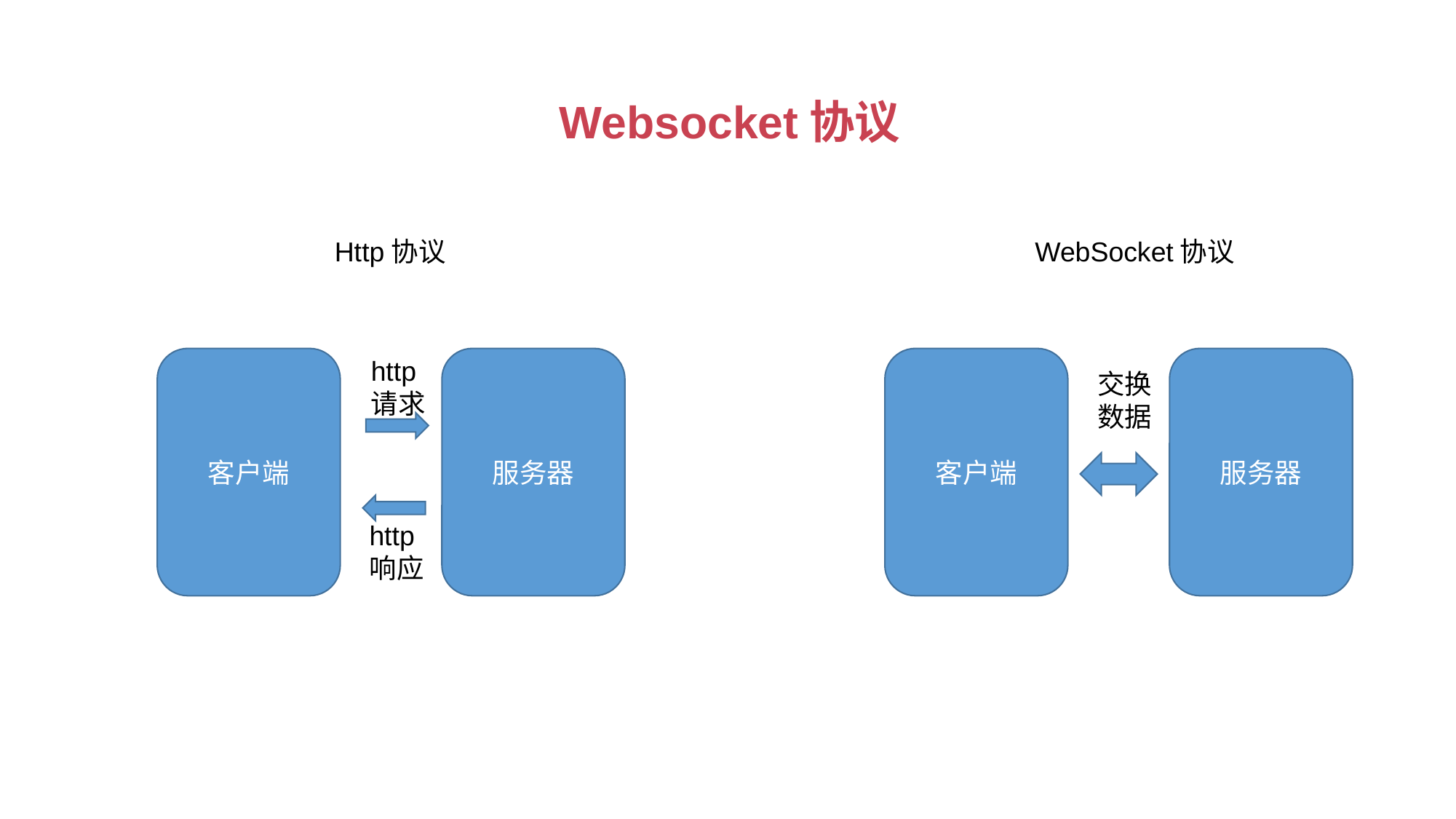

Websocket协议
Http协议
客户端
http
请求
服务器

http
响应
WebSocket协议
客户端
服务器
交换
数据